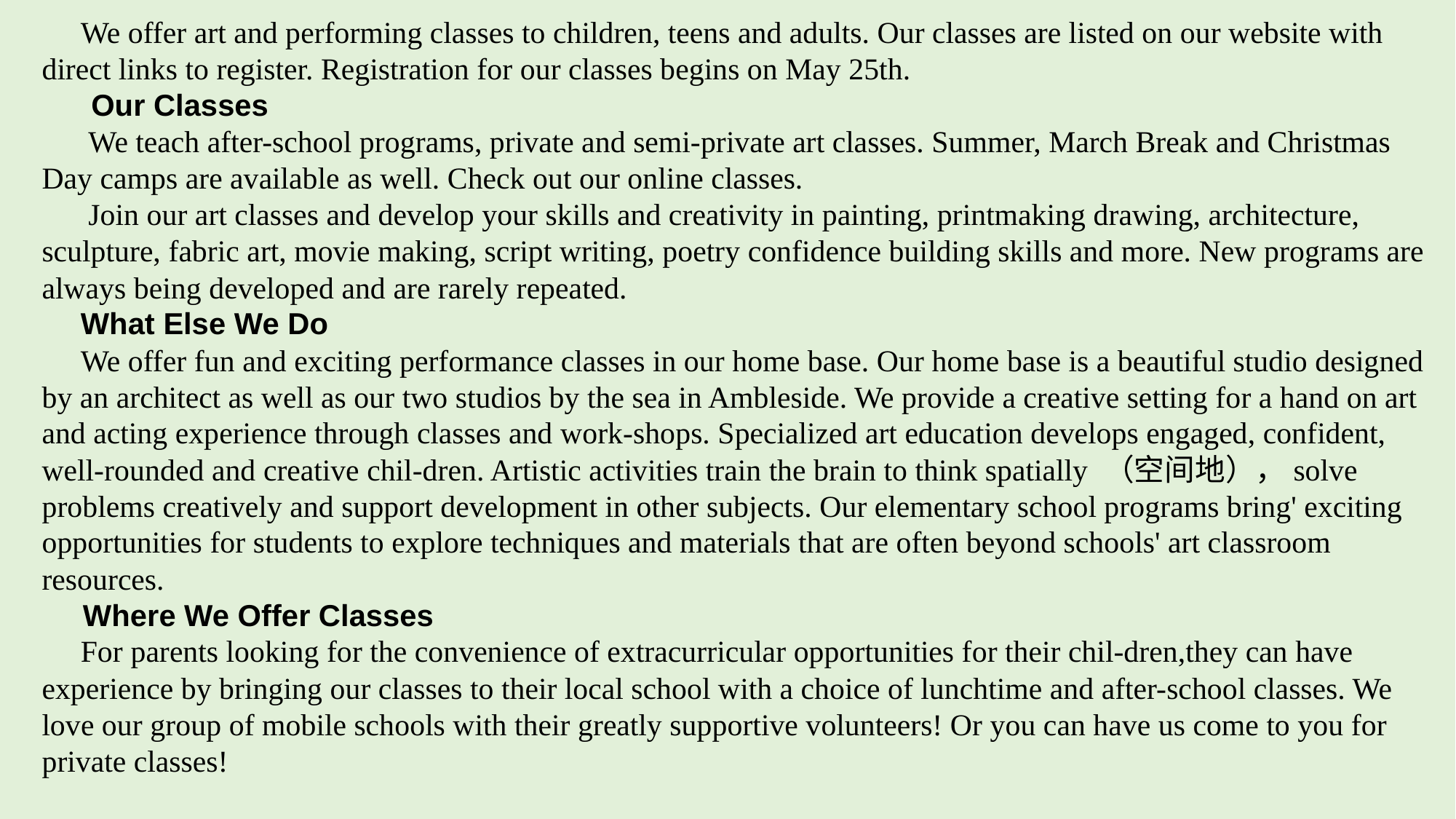

We offer art and performing classes to children, teens and adults. Our classes are listed on our website with direct links to register. Registration for our classes begins on May 25th.
    Our Classes
    We teach after-school programs, private and semi-private art classes. Summer, March Break and Christmas Day camps are available as well. Check out our online classes.
    Join our art classes and develop your skills and creativity in painting, printmaking drawing, architecture, sculpture, fabric art, movie making, script writing, poetry confidence building skills and more. New programs are always being developed and are rarely repeated.
   What Else We Do
   We offer fun and exciting performance classes in our home base. Our home base is a beautiful studio designed by an architect as well as our two studios by the sea in Ambleside. We provide a creative setting for a hand on art and acting experience through classes and work-shops. Specialized art education develops engaged, confident, well-rounded and creative chil-dren. Artistic activities train the brain to think spatially （空间地），solve problems creatively and support development in other subjects. Our elementary school programs bring' exciting opportunities for students to explore techniques and materials that are often beyond schools' art classroom resources.
   Where We Offer Classes
   For parents looking for the convenience of extracurricular opportunities for their chil-dren,they can have experience by bringing our classes to their local school with a choice of lunchtime and after-school classes. We love our group of mobile schools with their greatly supportive volunteers! Or you can have us come to you for private classes!